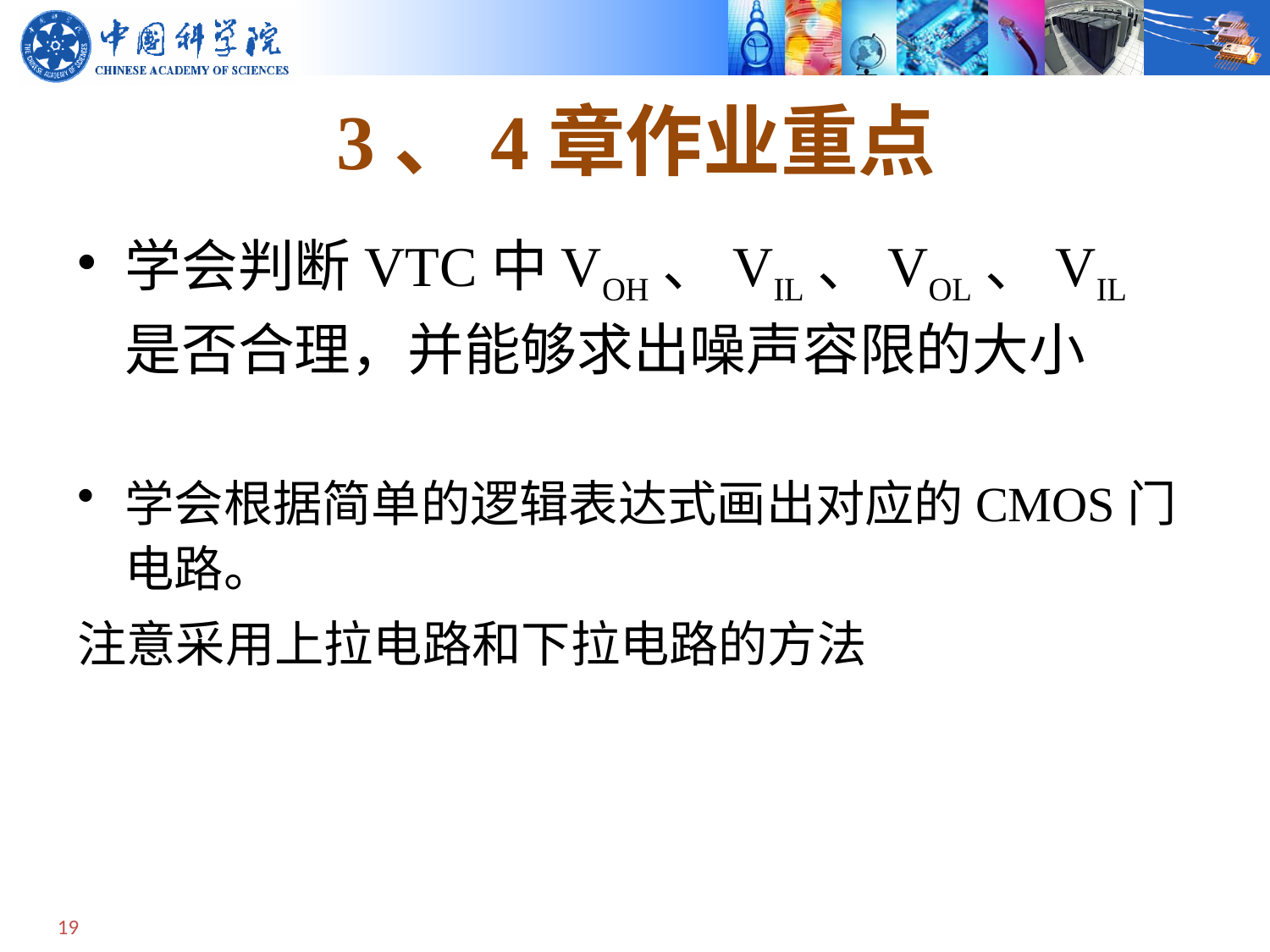

# 3、4章作业重点
学会判断VTC中VOH、VIL、VOL、VIL是否合理，并能够求出噪声容限的大小

学会根据简单的逻辑表达式画出对应的CMOS门电路。
注意采用上拉电路和下拉电路的方法